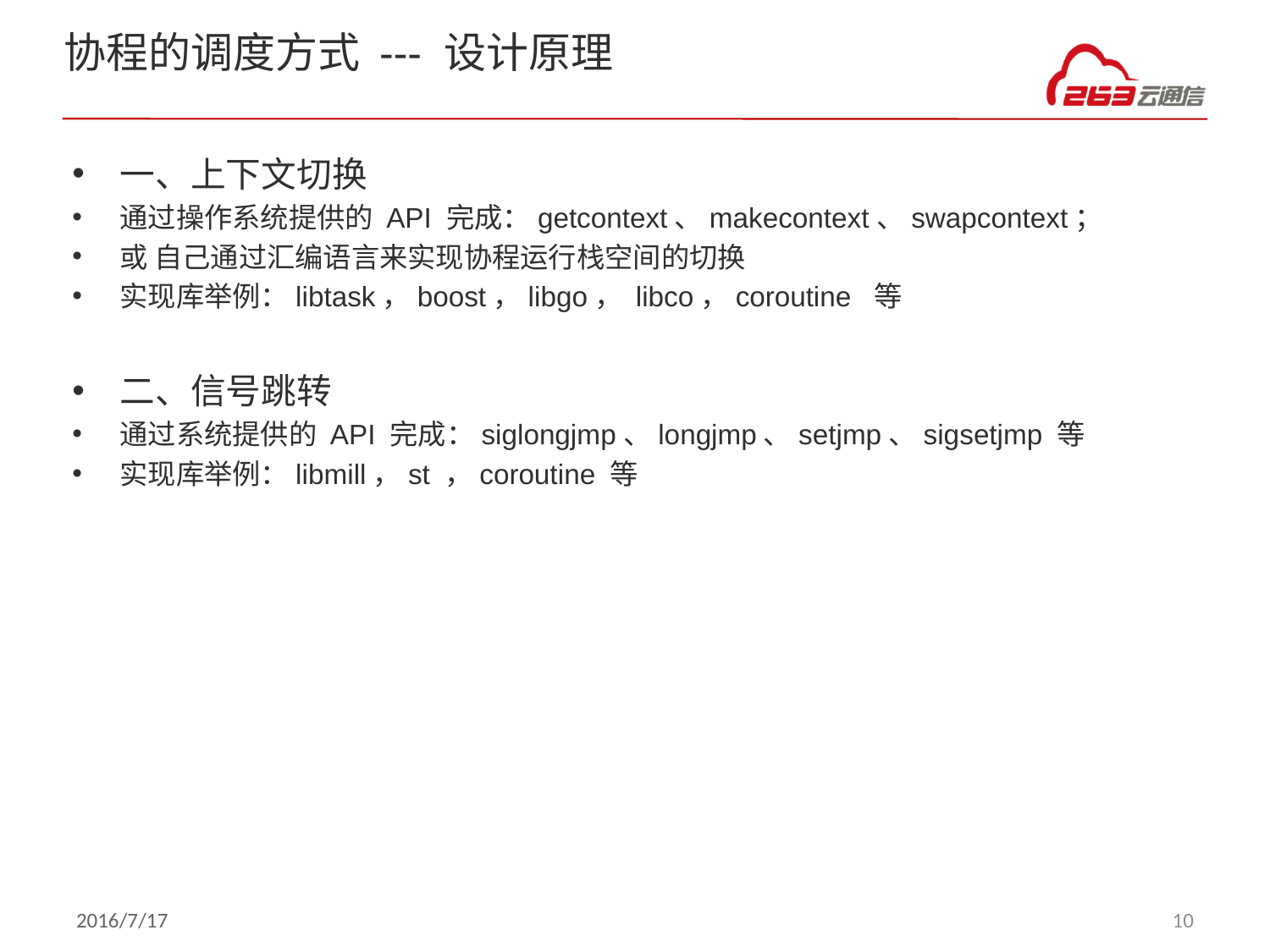

# 协程的调度方式 --- 设计原理
一、上下文切换
通过操作系统提供的 API 完成：getcontext、makecontext、swapcontext；
或 自己通过汇编语言来实现协程运行栈空间的切换
实现库举例：libtask，boost，libgo， libco，coroutine  等

二、信号跳转
通过系统提供的 API 完成：siglongjmp、longjmp、setjmp、sigsetjmp 等
实现库举例：libmill，st ，coroutine 等